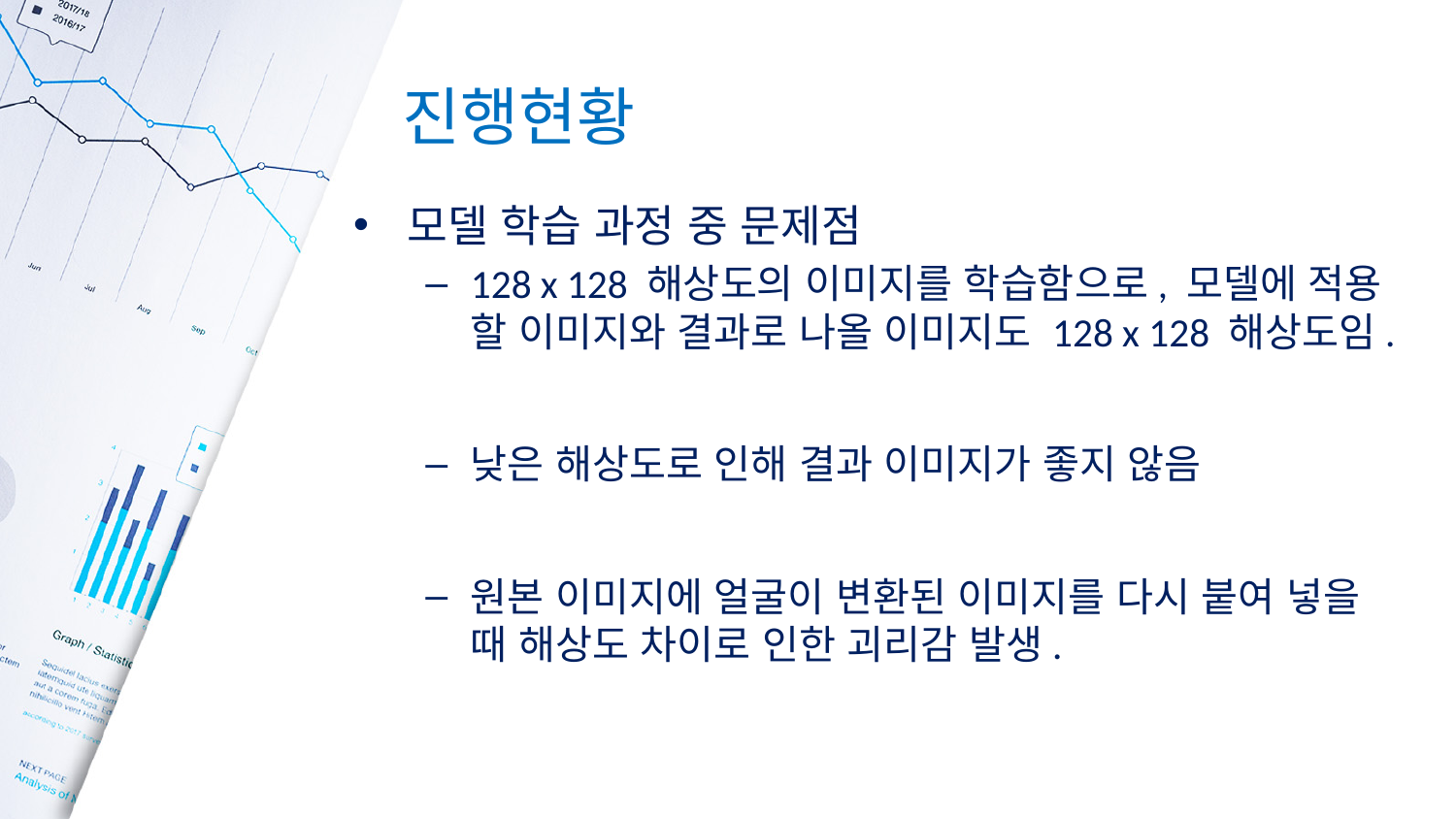

# 진행현황
모델 학습 과정 중 문제점
128 x 128 해상도의 이미지를 학습함으로, 모델에 적용 할 이미지와 결과로 나올 이미지도 128 x 128 해상도임.

낮은 해상도로 인해 결과 이미지가 좋지 않음

원본 이미지에 얼굴이 변환된 이미지를 다시 붙여 넣을 때 해상도 차이로 인한 괴리감 발생.